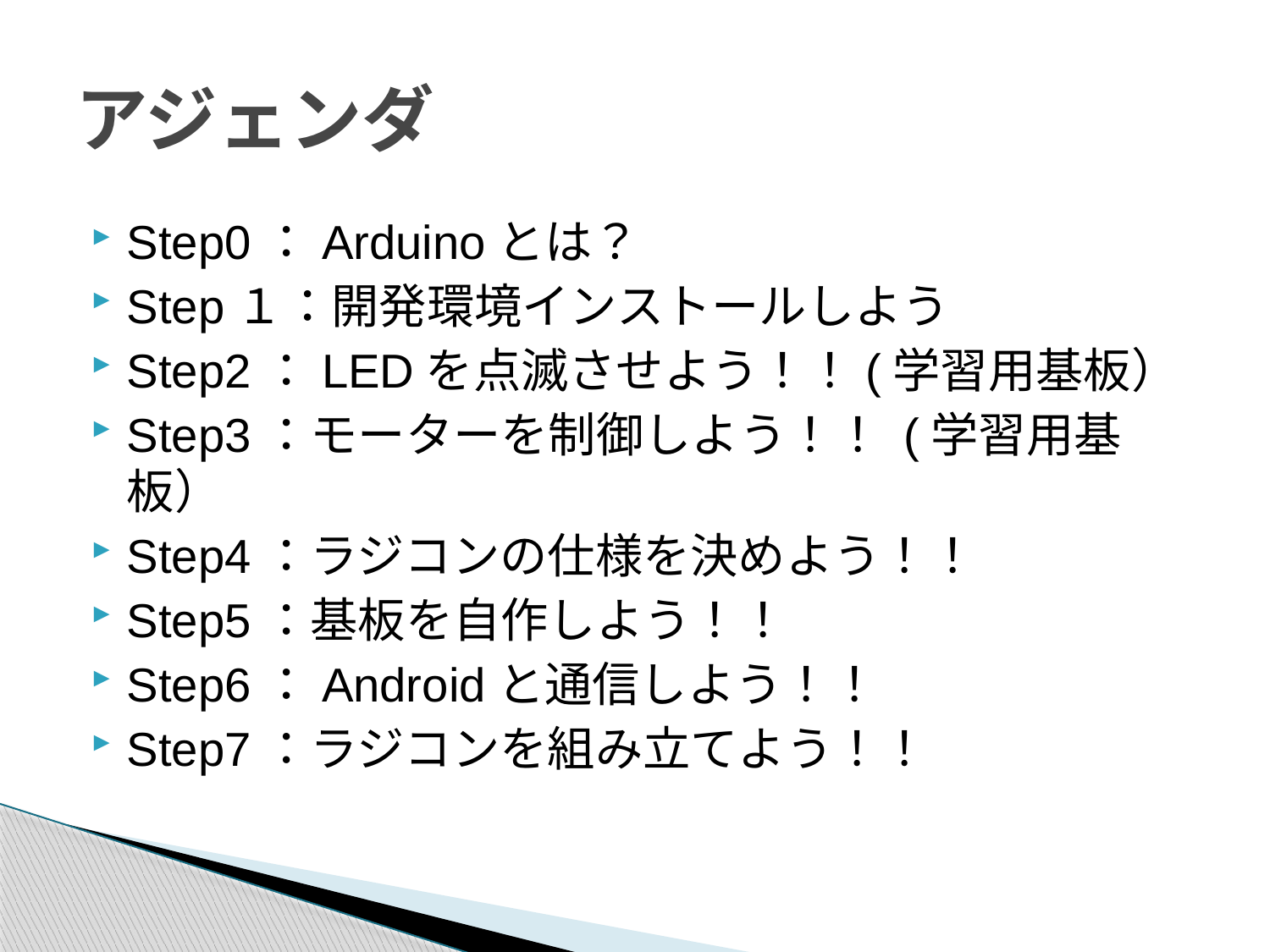

# アジェンダ
Step0：Arduinoとは？
Step１：開発環境インストールしよう
Step2：LEDを点滅させよう！！(学習用基板）
Step3：モーターを制御しよう！！ (学習用基板）
Step4：ラジコンの仕様を決めよう！！
Step5：基板を自作しよう！！
Step6：Androidと通信しよう！！
Step7：ラジコンを組み立てよう！！